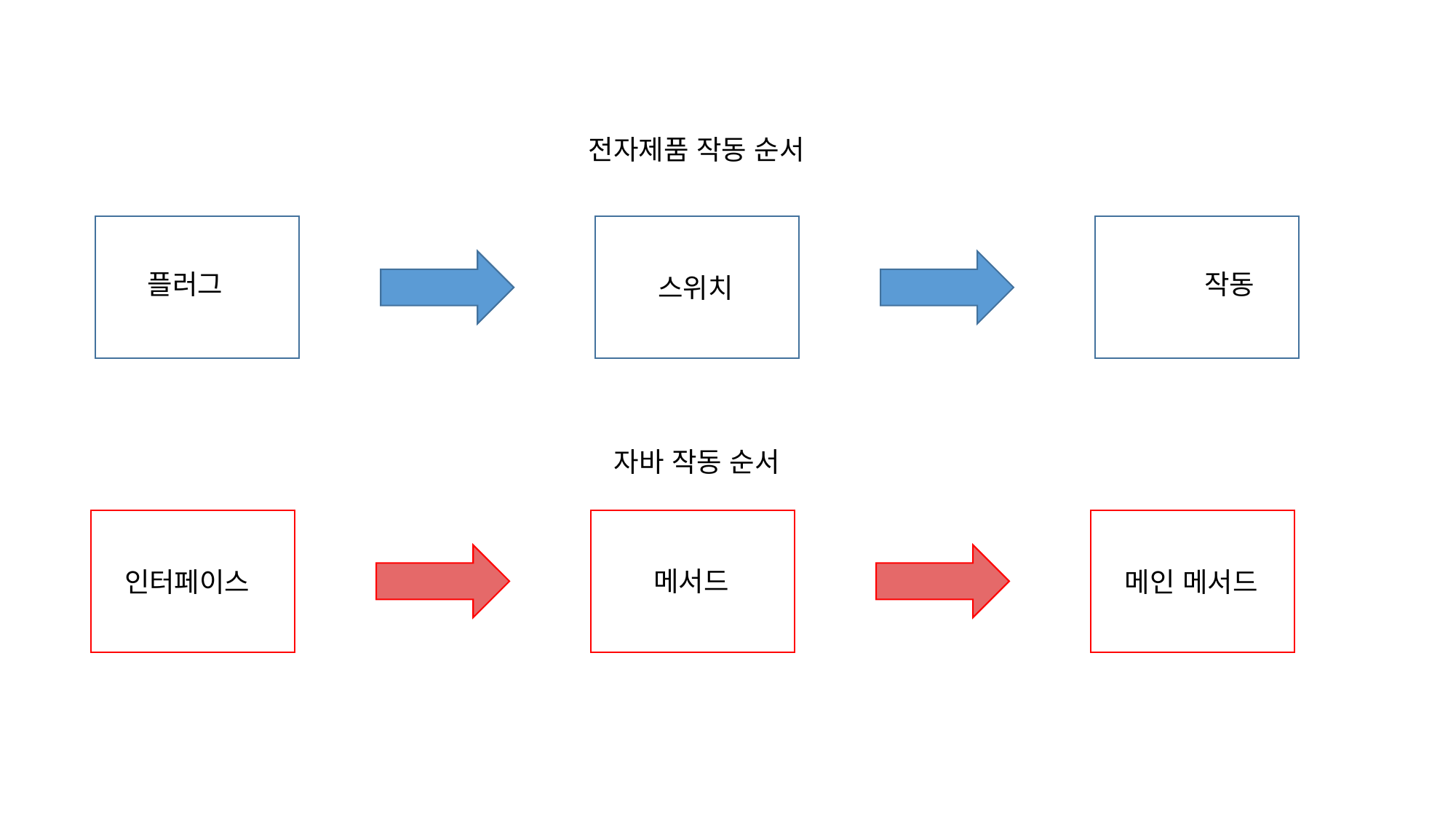

전자제품 작동 순서

플러그

스위치

작동

자바 작동 순서

인터페이스

메서드

메인 메서드